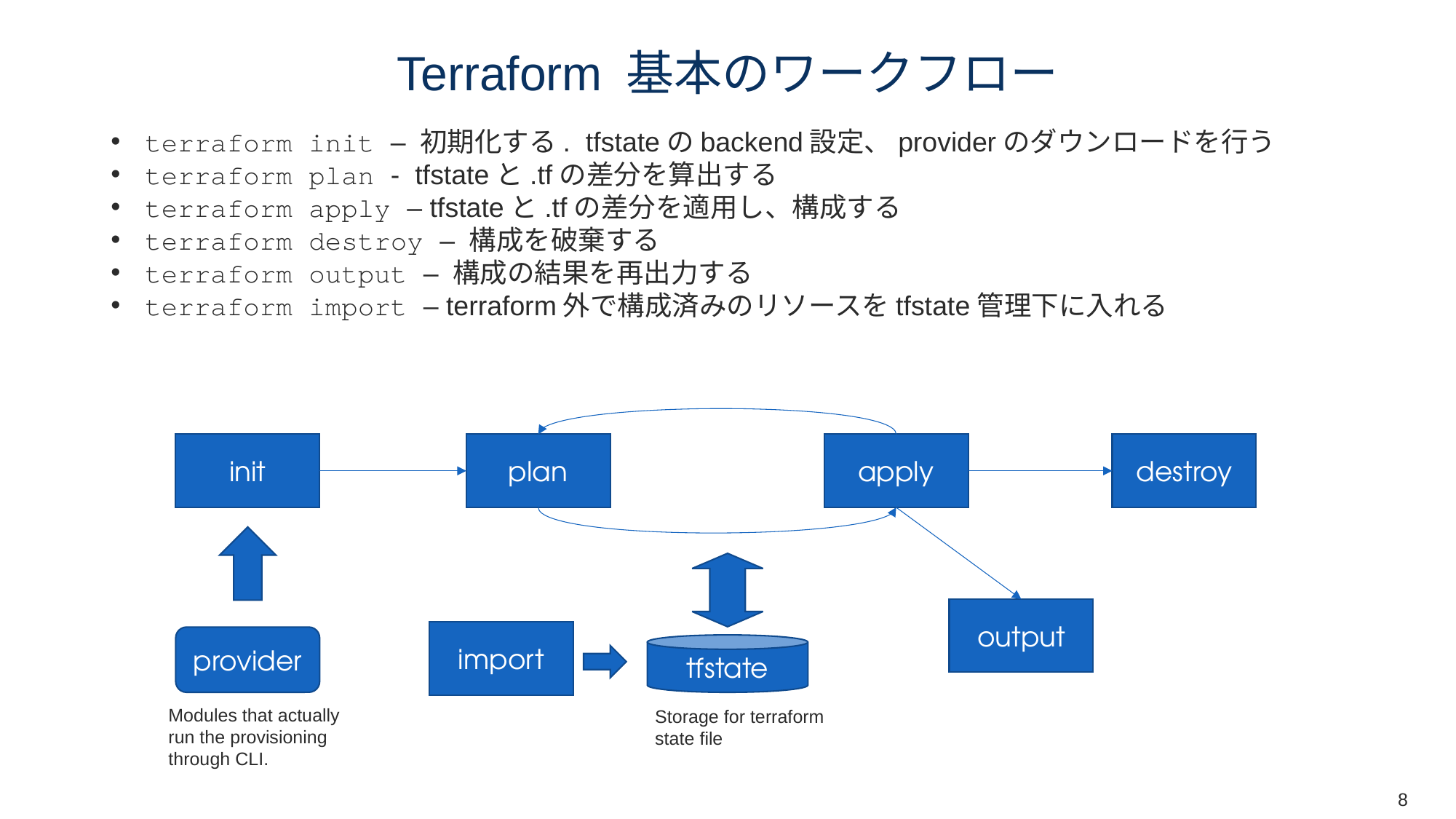

# Terraform 基本のワークフロー
terraform init – 初期化する.  tfstateのbackend設定、providerのダウンロードを行う
terraform plan -  tfstateと.tfの差分を算出する
terraform apply – tfstateと.tfの差分を適用し、構成する
terraform destroy – 構成を破棄する
terraform output – 構成の結果を再出力する
terraform import – terraform外で構成済みのリソースをtfstate管理下に入れる

init
plan
apply
destroy

output
import
provider
tfstate

Modules that actually run the provisioning through CLI.
Storage for terraform state file
8